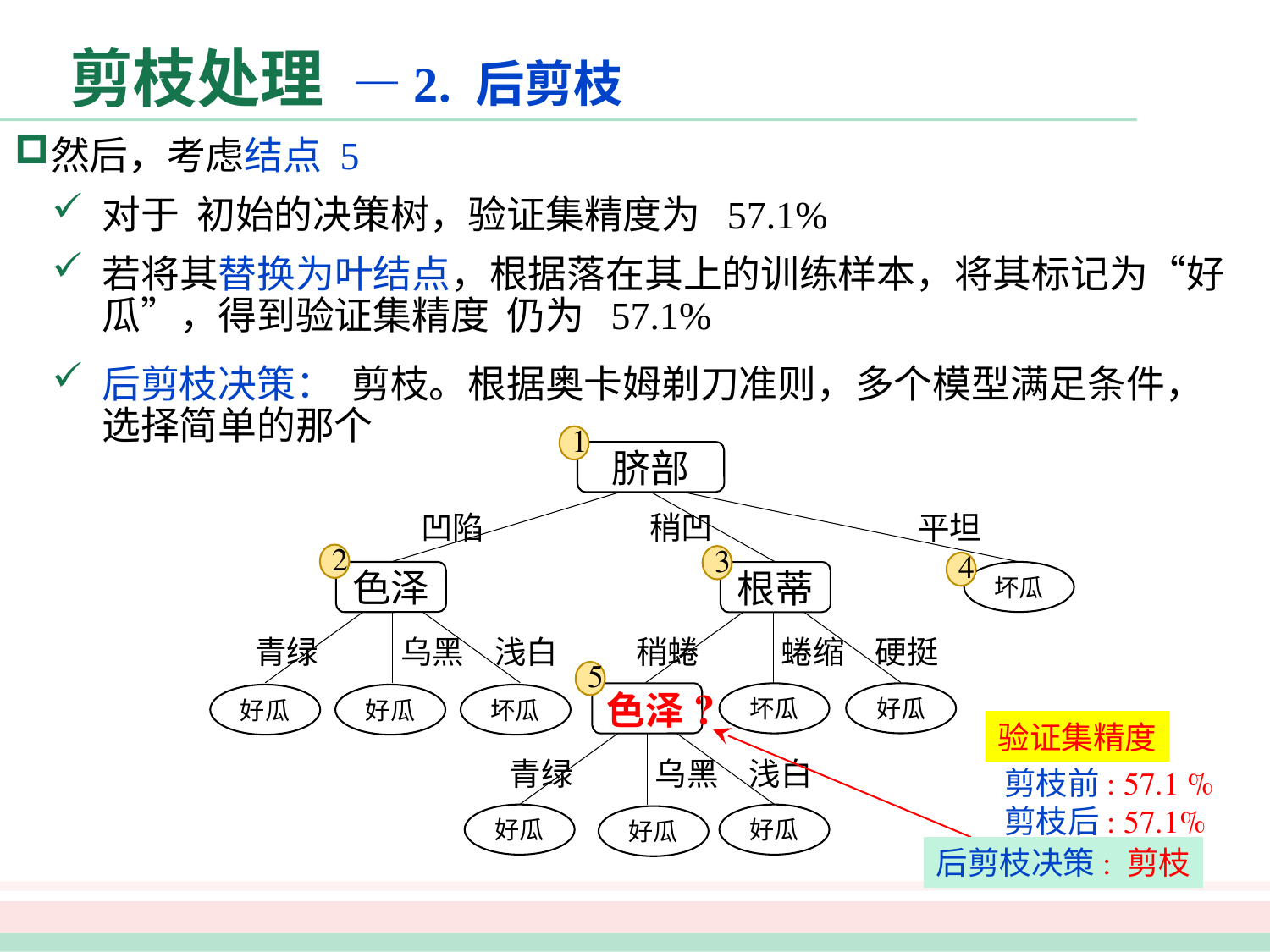

剪枝处理  —2. 后剪枝
然后，考虑结点 5
对于  初始的决策树，验证集精度为  57.1%
若将其替换为叶结点，根据落在其上的训练样本，将其标记为“好瓜”，得到验证集精度  仍为  57.1%
后剪枝决策：  剪枝。根据奥卡姆剃刀准则，多个模型满足条件，选择简单的那个
1
脐部
凹陷
稍凹
平坦
2
3
4
坏瓜
色泽
根蒂
稍蜷
蜷缩
硬挺
青绿
乌黑
浅白
5
色泽?
好瓜
坏瓜
好瓜
好瓜
坏瓜
青绿
乌黑
浅白
好瓜
好瓜
验证集精度
剪枝前: 57.1 %
剪枝后: 57.1%
好瓜
后剪枝决策: 剪枝